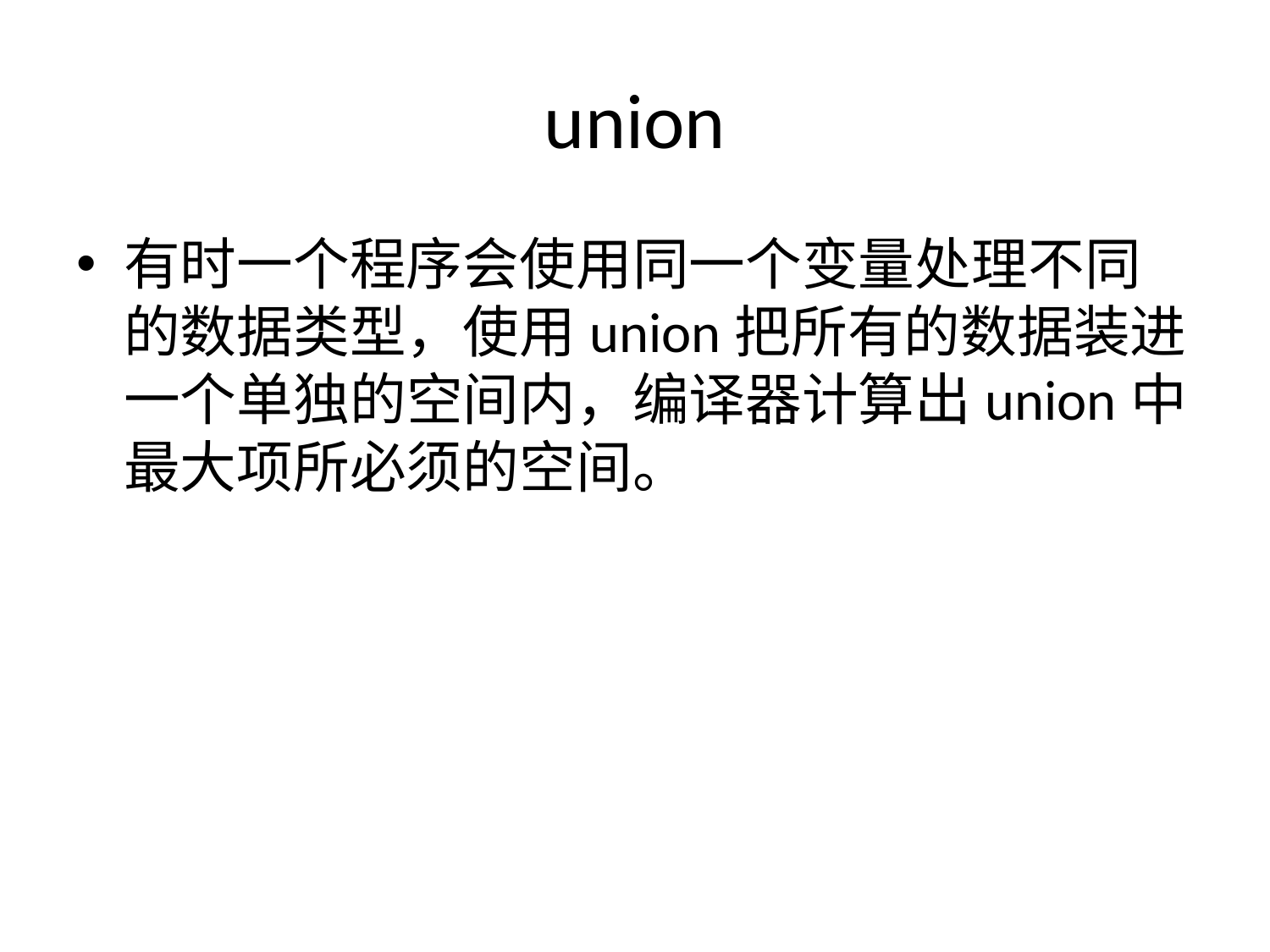

# union
有时一个程序会使用同一个变量处理不同的数据类型，使用union把所有的数据装进一个单独的空间内，编译器计算出union中最大项所必须的空间。